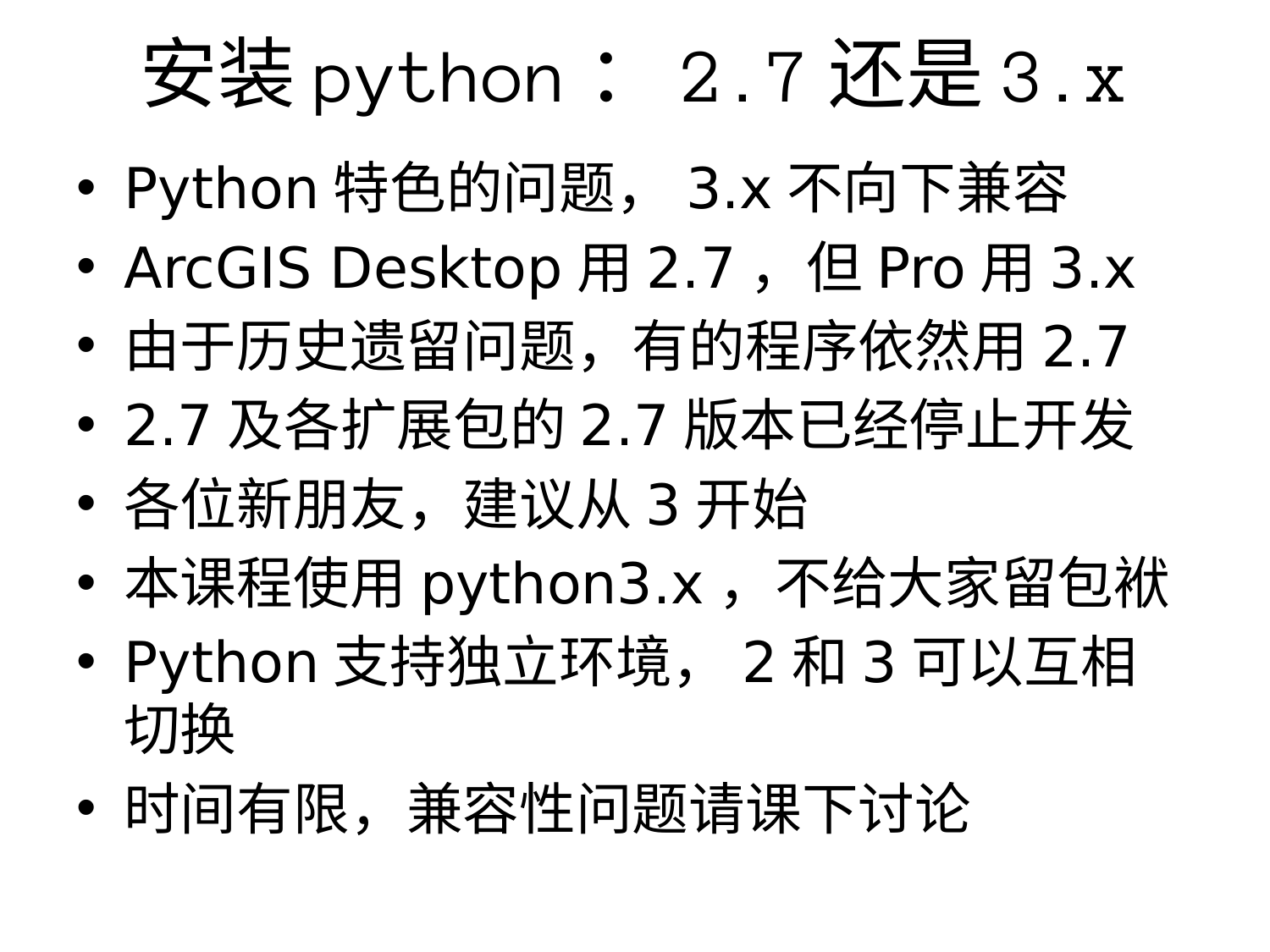

# 安装python：2.7还是3.x
Python特色的问题，3.x不向下兼容
ArcGIS Desktop用2.7，但Pro用3.x
由于历史遗留问题，有的程序依然用2.7
2.7及各扩展包的2.7版本已经停止开发
各位新朋友，建议从3开始
本课程使用python3.x，不给大家留包袱
Python支持独立环境，2和3可以互相切换
时间有限，兼容性问题请课下讨论